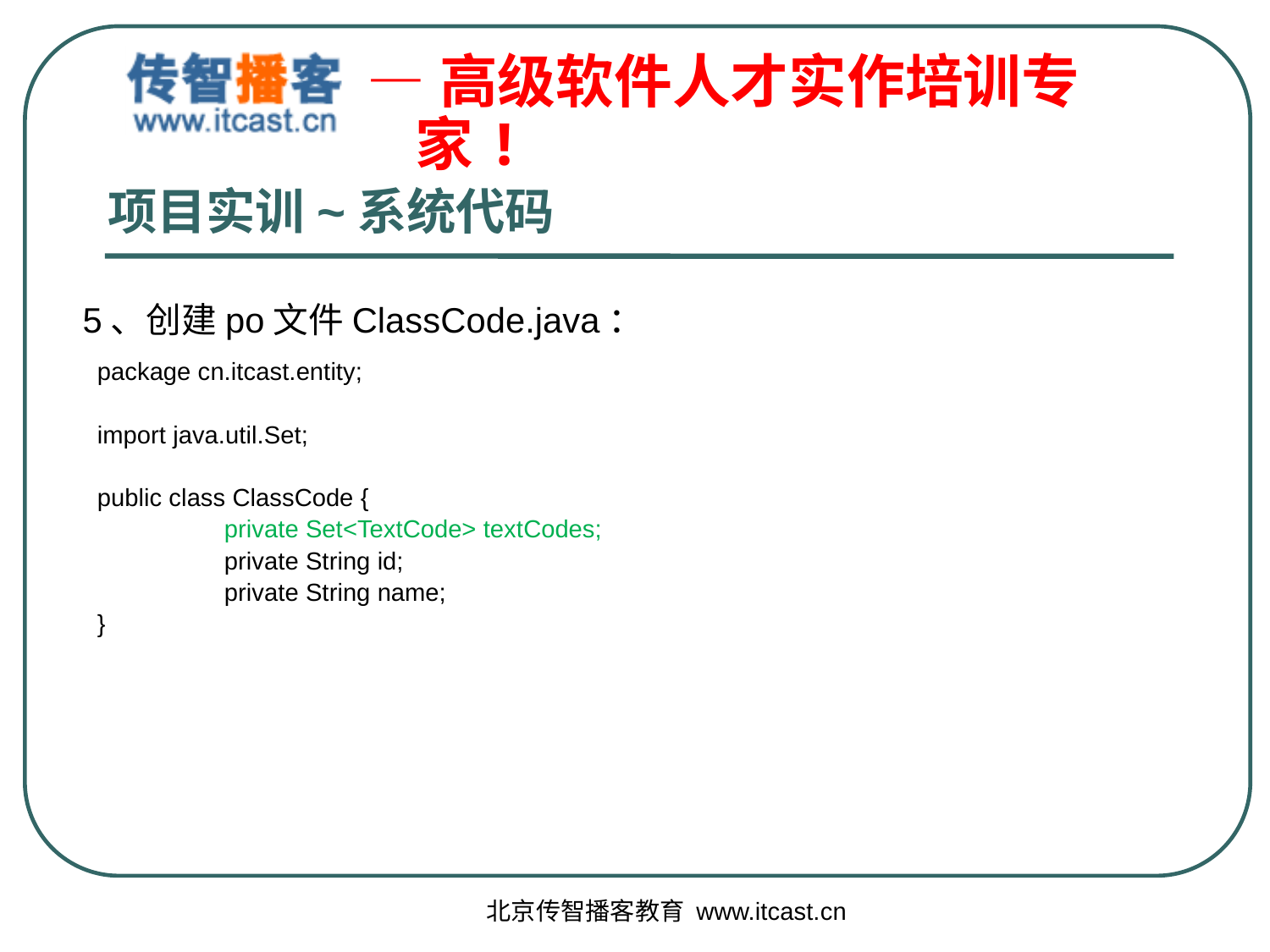

# 项目实训~系统代码
5、创建po文件ClassCode.java：
package cn.itcast.entity;

import java.util.Set;

public class ClassCode {
	private Set<TextCode> textCodes;
	private String id;
	private String name;
}
北京传智播客教育 www.itcast.cn